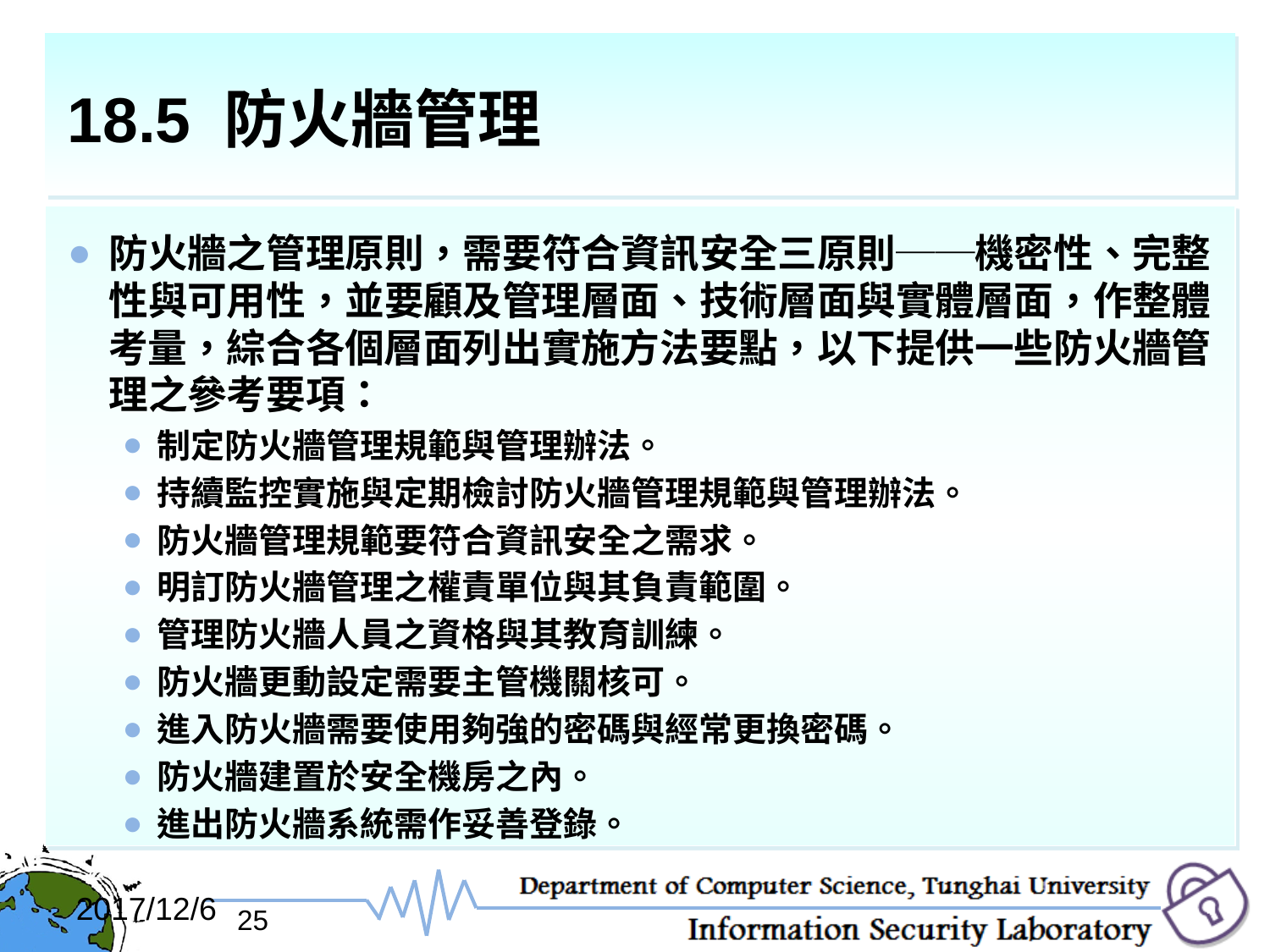

# 18.5 防火牆管理
防火牆之管理原則，需要符合資訊安全三原則──機密性、完整性與可用性，並要顧及管理層面、技術層面與實體層面，作整體考量，綜合各個層面列出實施方法要點，以下提供一些防火牆管理之參考要項：
制定防火牆管理規範與管理辦法。
持續監控實施與定期檢討防火牆管理規範與管理辦法。
防火牆管理規範要符合資訊安全之需求。
明訂防火牆管理之權責單位與其負責範圍。
管理防火牆人員之資格與其教育訓練。
防火牆更動設定需要主管機關核可。
進入防火牆需要使用夠強的密碼與經常更換密碼。
防火牆建置於安全機房之內。
進出防火牆系統需作妥善登錄。
2017/12/6
25